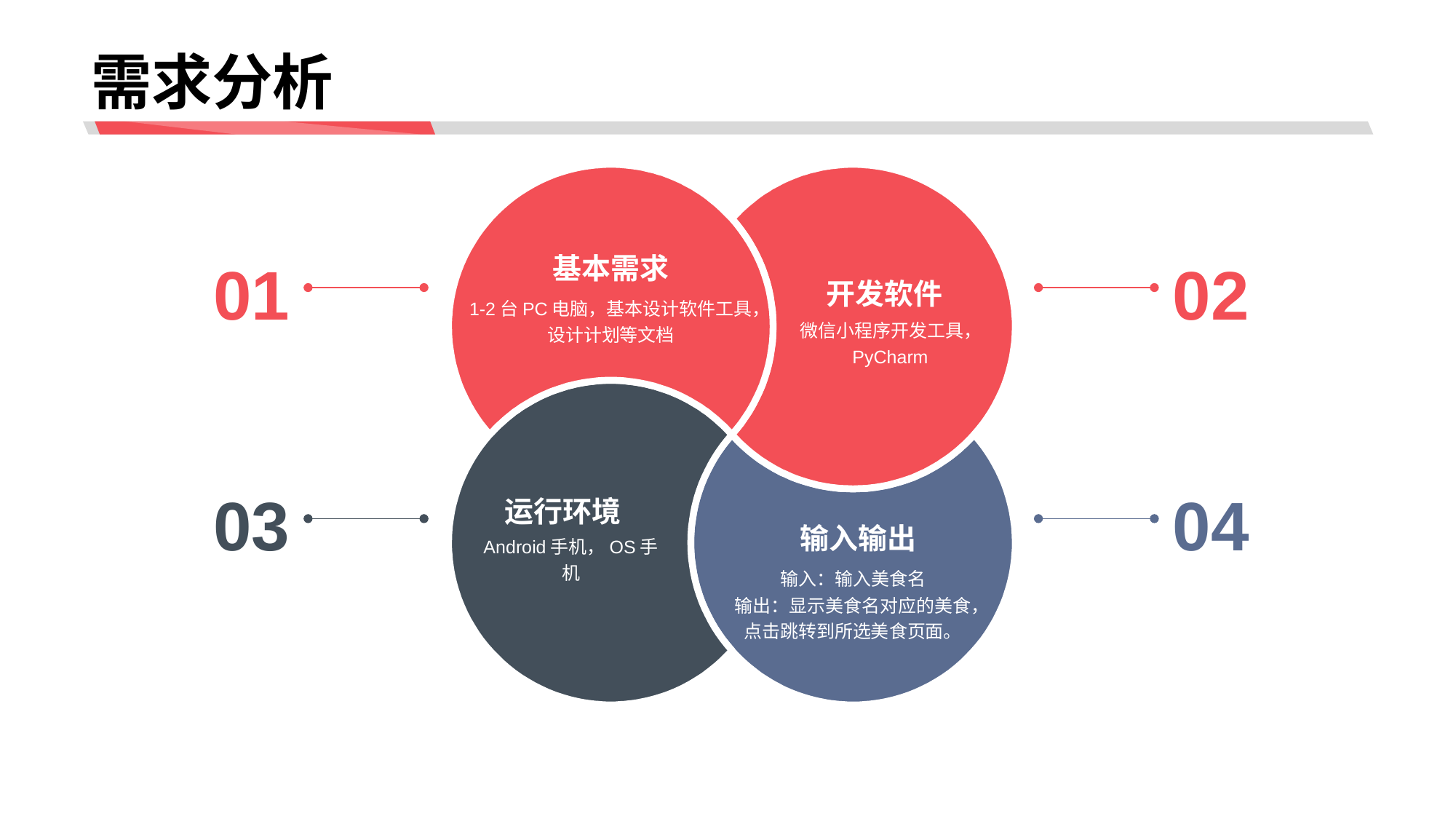

# 需求分析
1-2台PC电脑，基本设计软件工具，设计计划等文档
微信小程序开发工具，PyCharm
基本需求
01
02
开发软件
Android手机，OS手机
输入：输入美食名
输出：显示美食名对应的美食，点击跳转到所选美食页面。
03
04
运行环境
输入输出